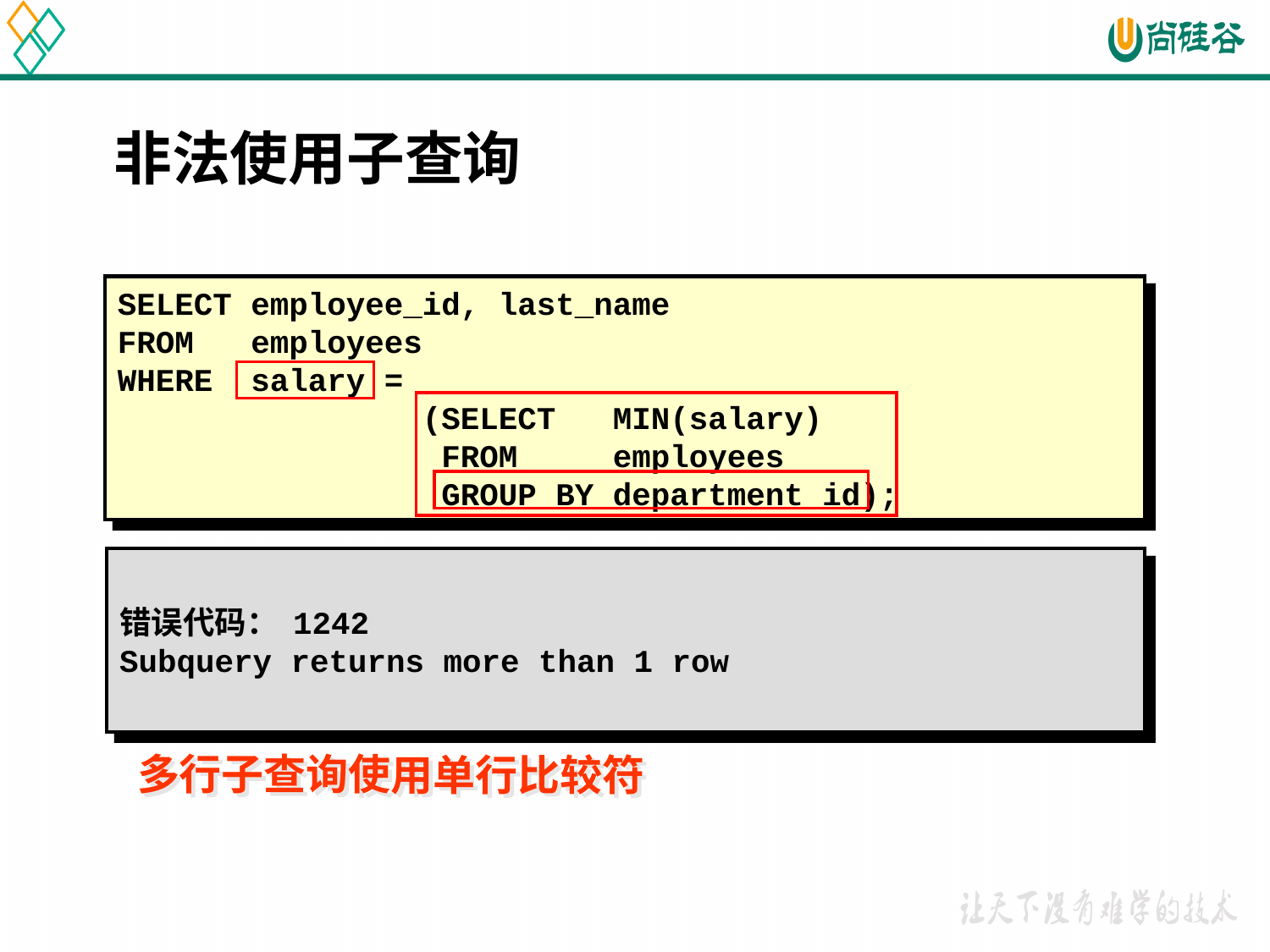

非法使用子查询
SELECT employee_id, last_name
FROM   employees
WHERE  salary =
                (SELECT   MIN(salary)
                 FROM     employees
                 GROUP BY department_id);

错误代码： 1242
Subquery returns more than 1 row
多行子查询使用单行比较符